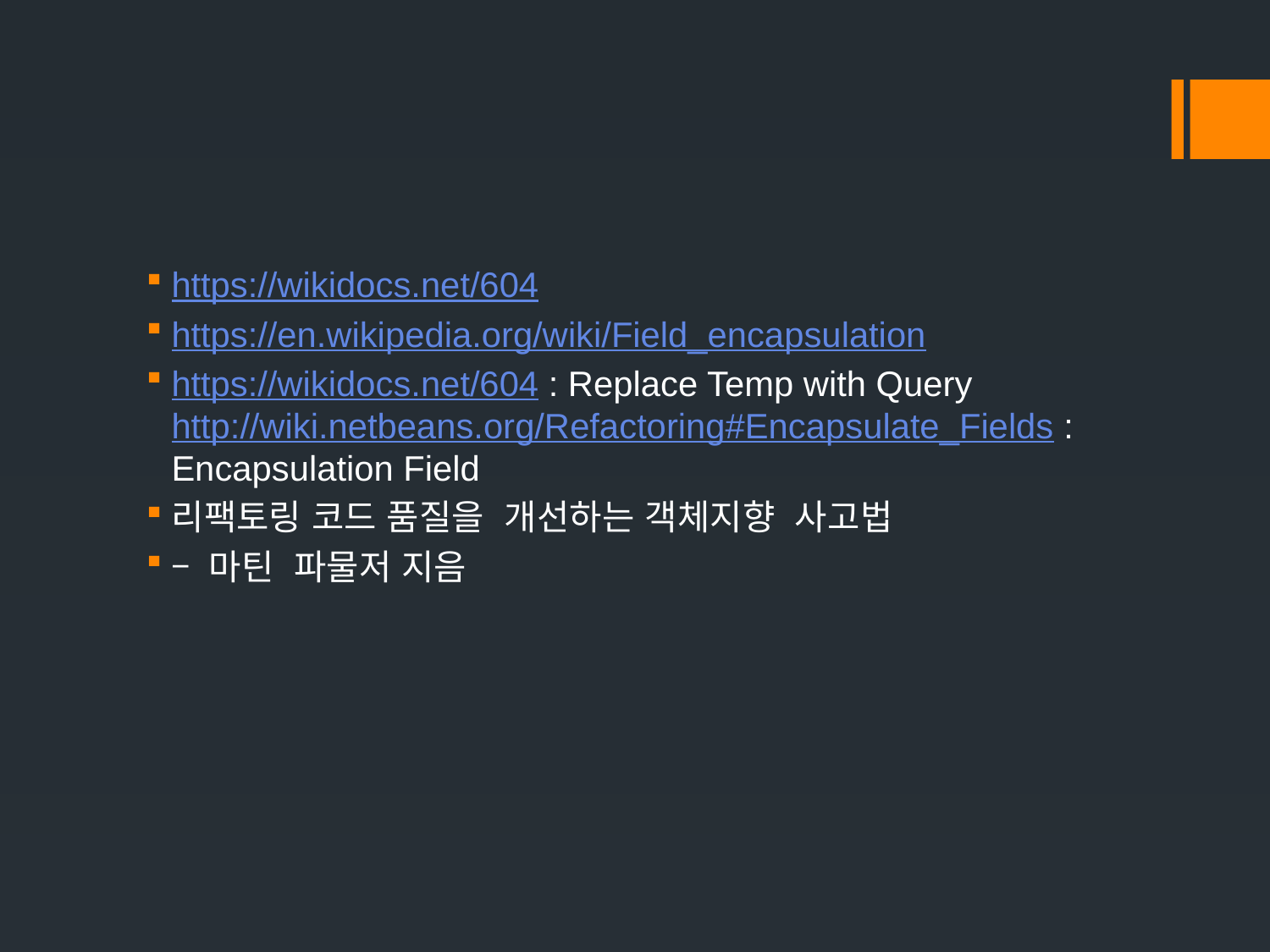

https://wikidocs.net/604
https://en.wikipedia.org/wiki/Field_encapsulation
https://wikidocs.net/604 : Replace Temp with Query http://wiki.netbeans.org/Refactoring#Encapsulate_Fields : Encapsulation Field
리팩토링 코드 품질을  개선하는 객체지향  사고법
– 마틴  파물저 지음